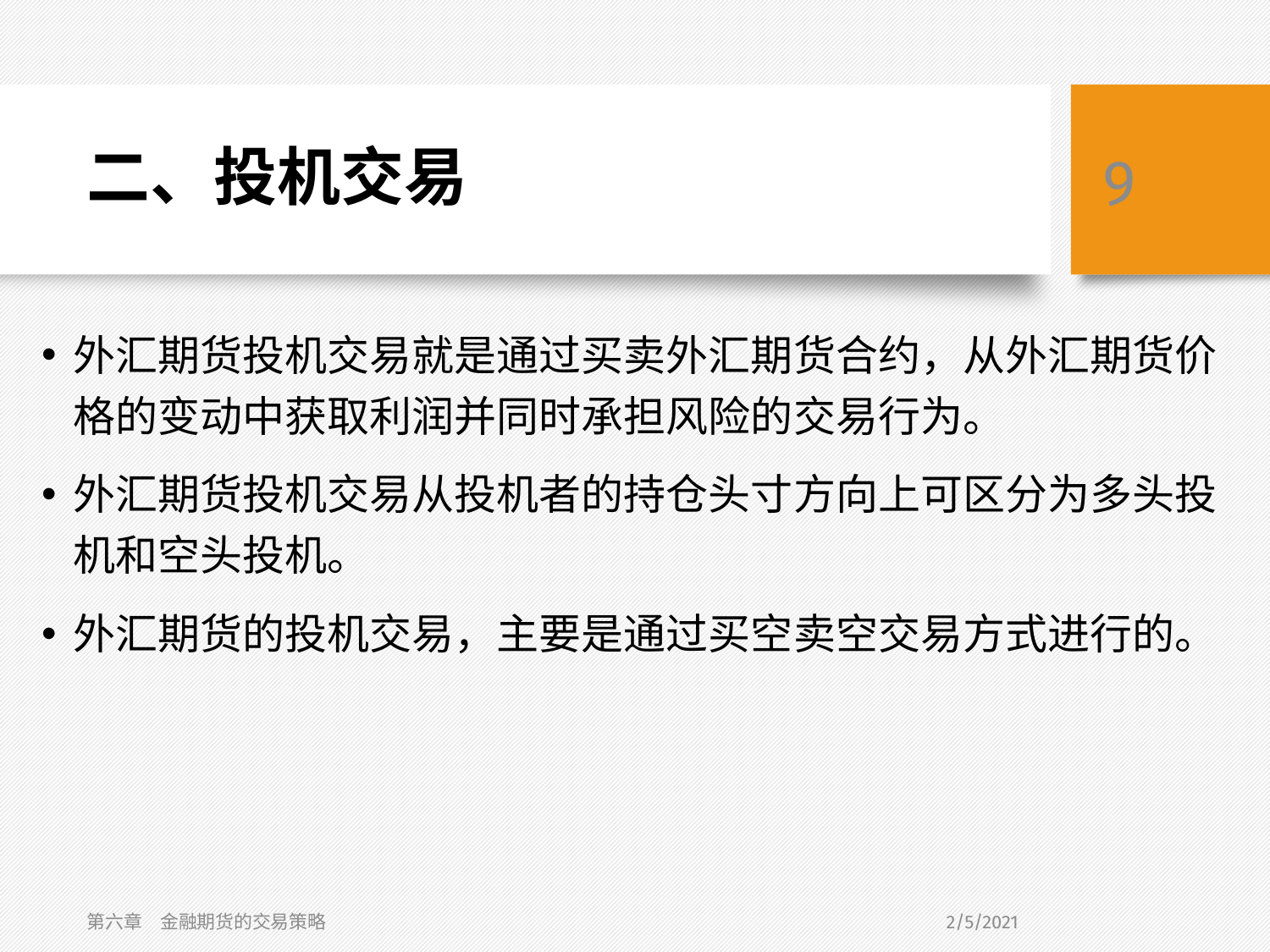

# 二、投机交易
9
外汇期货投机交易就是通过买卖外汇期货合约，从外汇期货价格的变动中获取利润并同时承担风险的交易行为。
外汇期货投机交易从投机者的持仓头寸方向上可区分为多头投机和空头投机。
外汇期货的投机交易，主要是通过买空卖空交易方式进行的。

2/5/2021
第六章　金融期货的交易策略